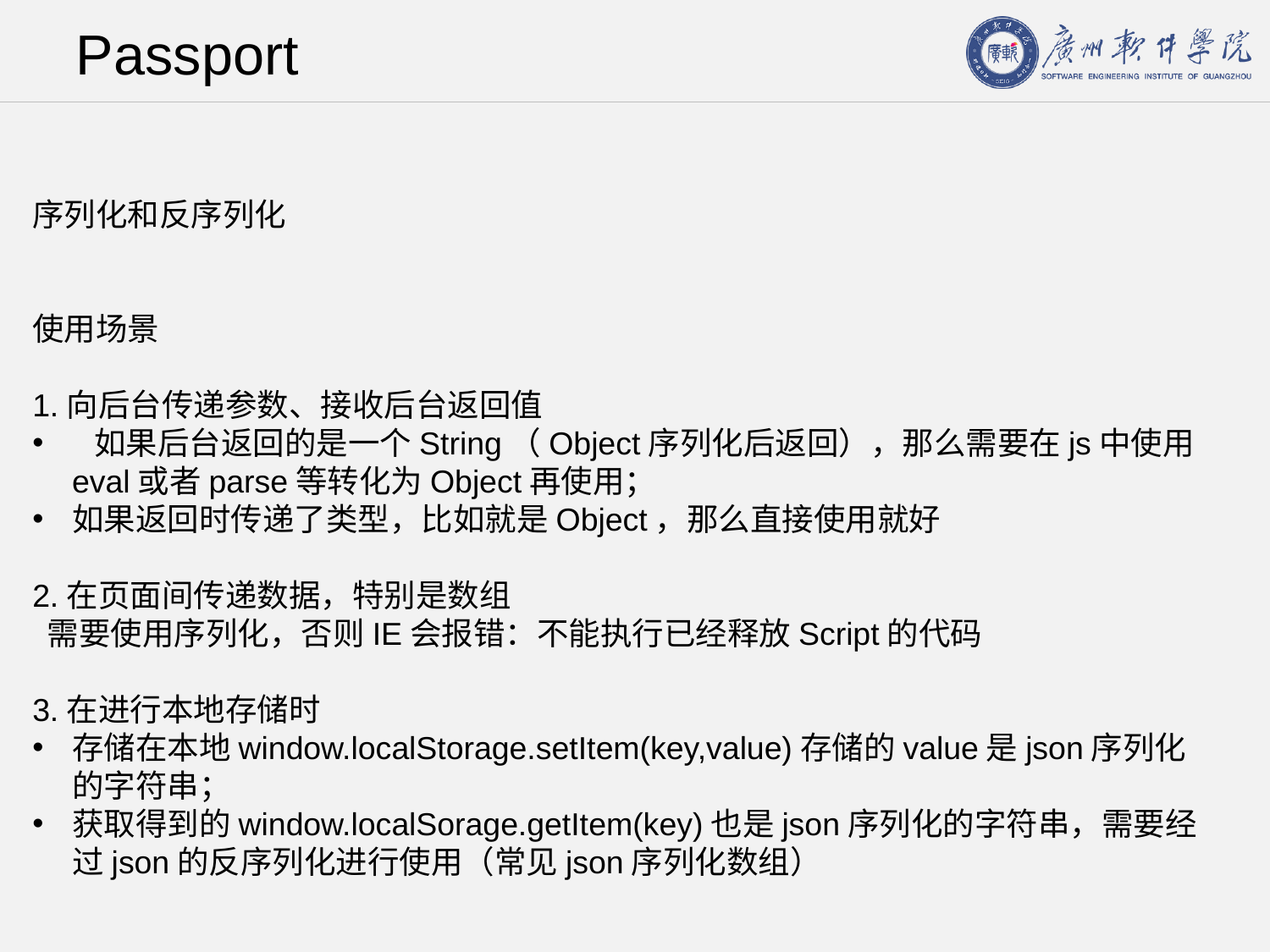

# Passport
序列化和反序列化

使用场景

1.向后台传递参数、接收后台返回值
  如果后台返回的是一个String（Object序列化后返回），那么需要在js中使用eval或者parse等转化为Object再使用；
如果返回时传递了类型，比如就是Object，那么直接使用就好

2.在页面间传递数据，特别是数组
 需要使用序列化，否则IE会报错：不能执行已经释放Script的代码

3.在进行本地存储时
存储在本地window.localStorage.setItem(key,value)存储的value是json序列化的字符串；
获取得到的window.localSorage.getItem(key)也是json序列化的字符串，需要经过json的反序列化进行使用（常见json序列化数组）